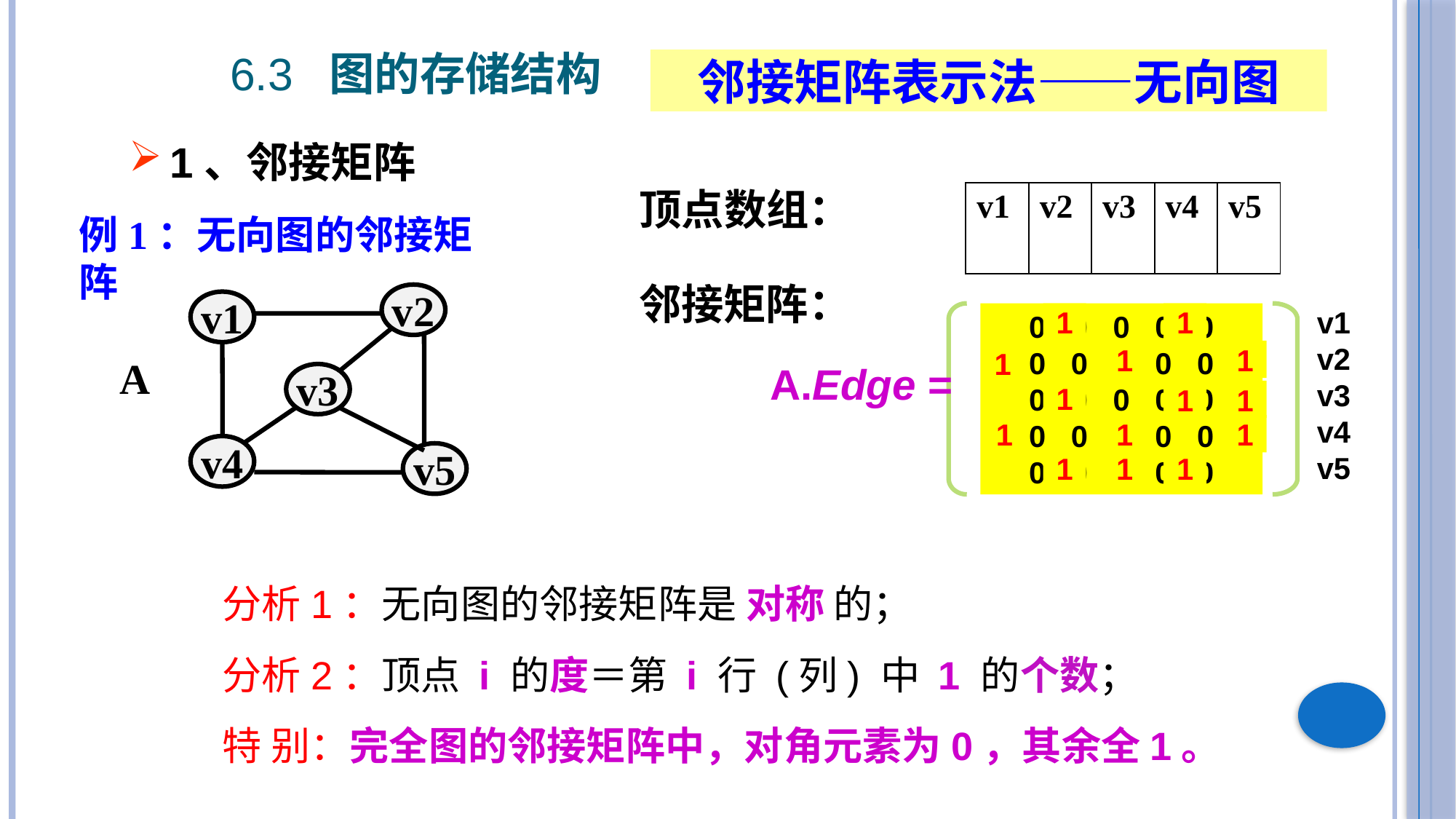

6.3  图的存储结构
邻接矩阵表示法——无向图
1、邻接矩阵

顶点数组：
| v1 | v2 | v3 | v4 | v5 |
| --- | --- | --- | --- | --- |
例1：无向图的邻接矩阵
邻接矩阵：
v2
v1

A
v3

v4
v5

v1
v2
v3
v4
v5

0   0   0   0   0
0   0   0   0   0
0   0   0   0   0
   0   0   0   0   0
   0   0   0   0   0
1
1

1
1
1
A.Edge =
1
1
1
1
1
1
1
1
1
分析1：无向图的邻接矩阵是 对称 的；
分析2：顶点 i 的度＝第 i 行 (列) 中 1 的个数；
特 别：完全图的邻接矩阵中，对角元素为0，其余全1。